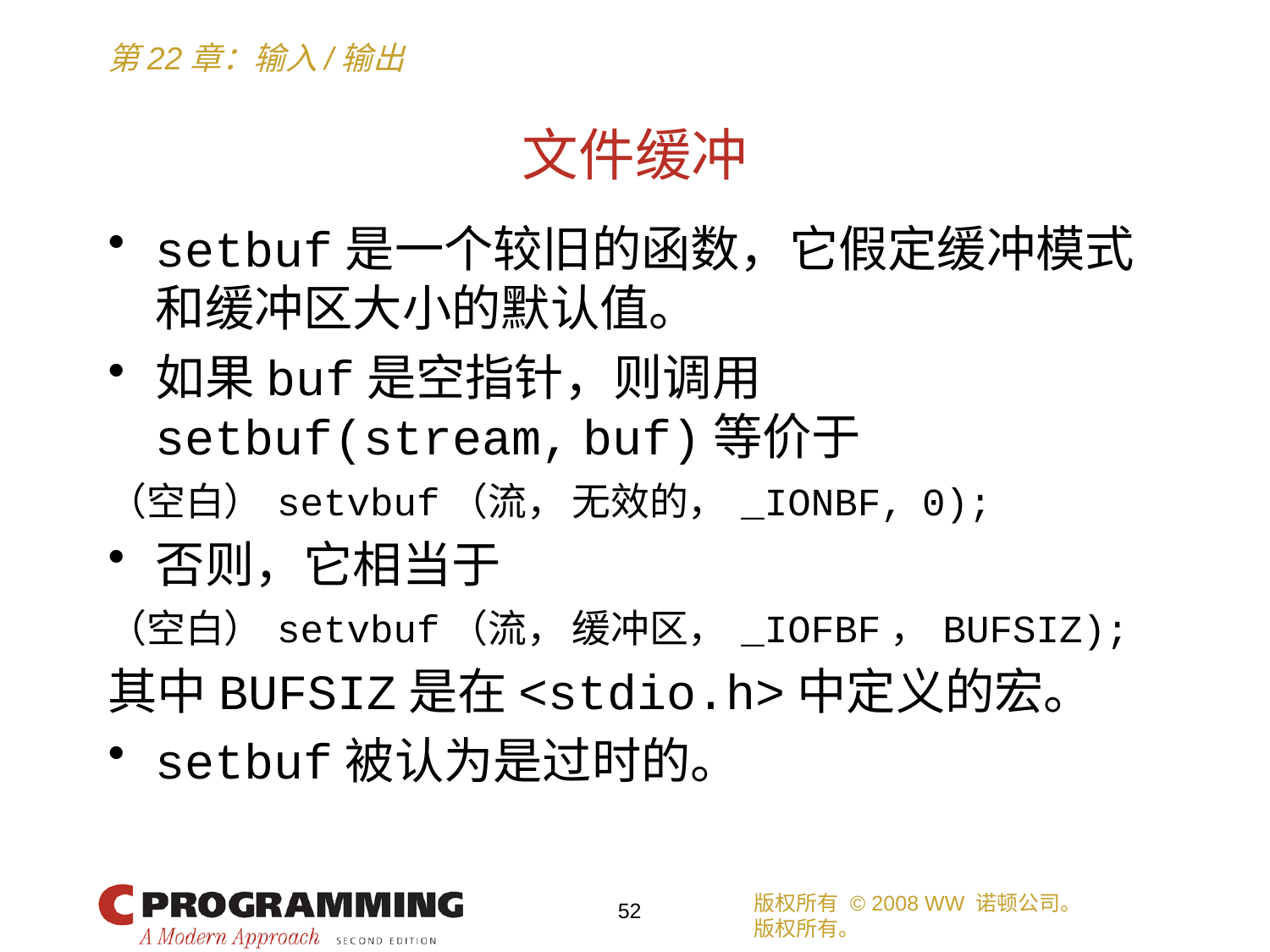

# 文件缓冲
setbuf是一个较旧的函数，它假定缓冲模式和缓冲区大小的默认值。
如果buf是空指针，则调用setbuf(stream, buf)等价于
（空白） setvbuf（流， 无效的， _IONBF, 0);
否则，它相当于
（空白） setvbuf（流， 缓冲区， _IOFBF， BUFSIZ);
其中BUFSIZ是在<stdio.h>中定义的宏。
setbuf被认为是过时的。
版权所有 © 2008 WW 诺顿公司。
版权所有。
52